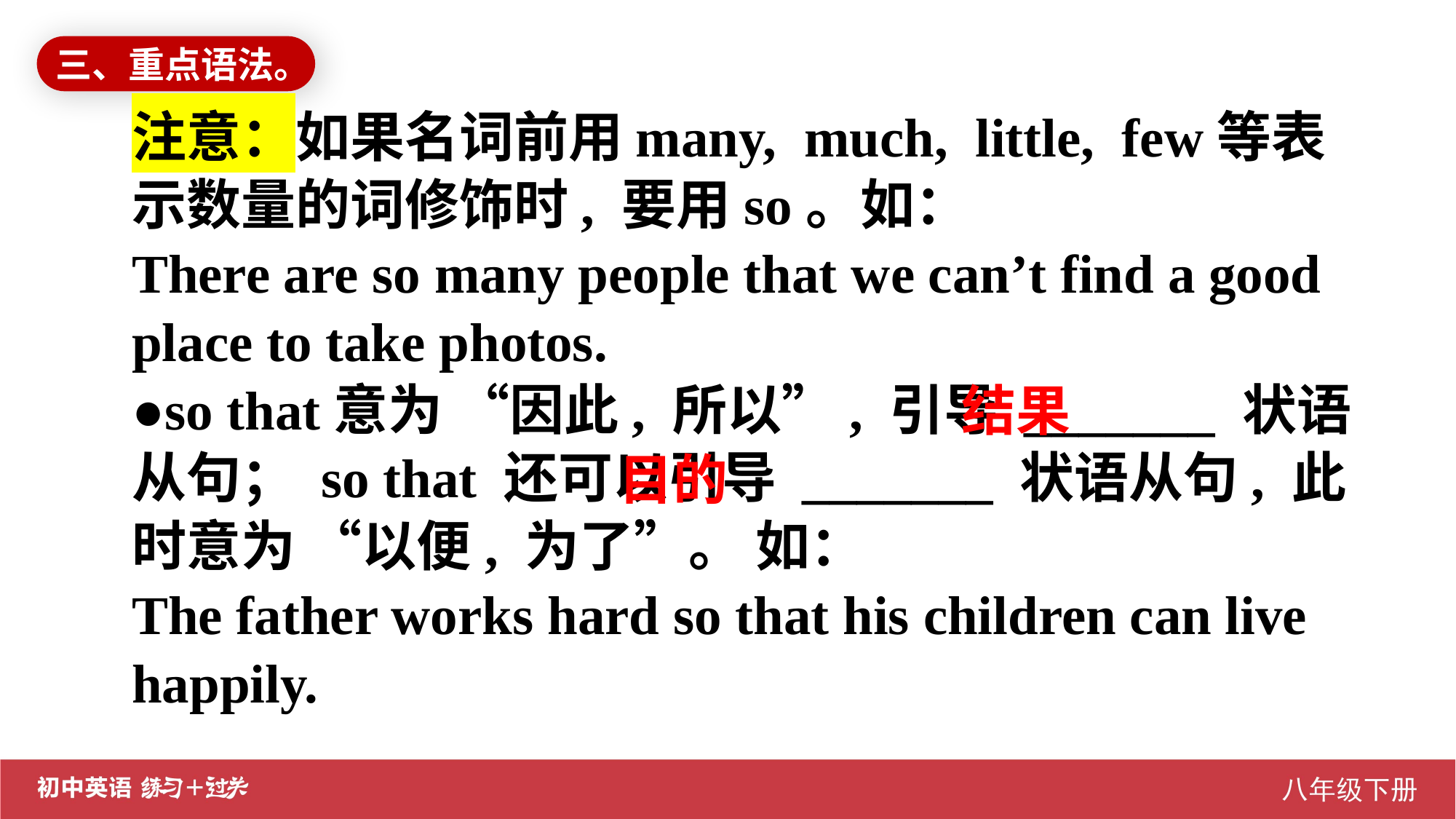

三、重点语法。
注意：如果名词前用many,  much,  little,  few等表示数量的词修饰时, 要用so。如：
There are so many people that we can’t find a good place to take photos.
●so that意为 “因此, 所以”, 引导 _______ 状语从句； so that 还可以引导 _______ 状语从句, 此时意为 “以便, 为了”。 如：
The father works hard so that his children can live happily.
结果
目的